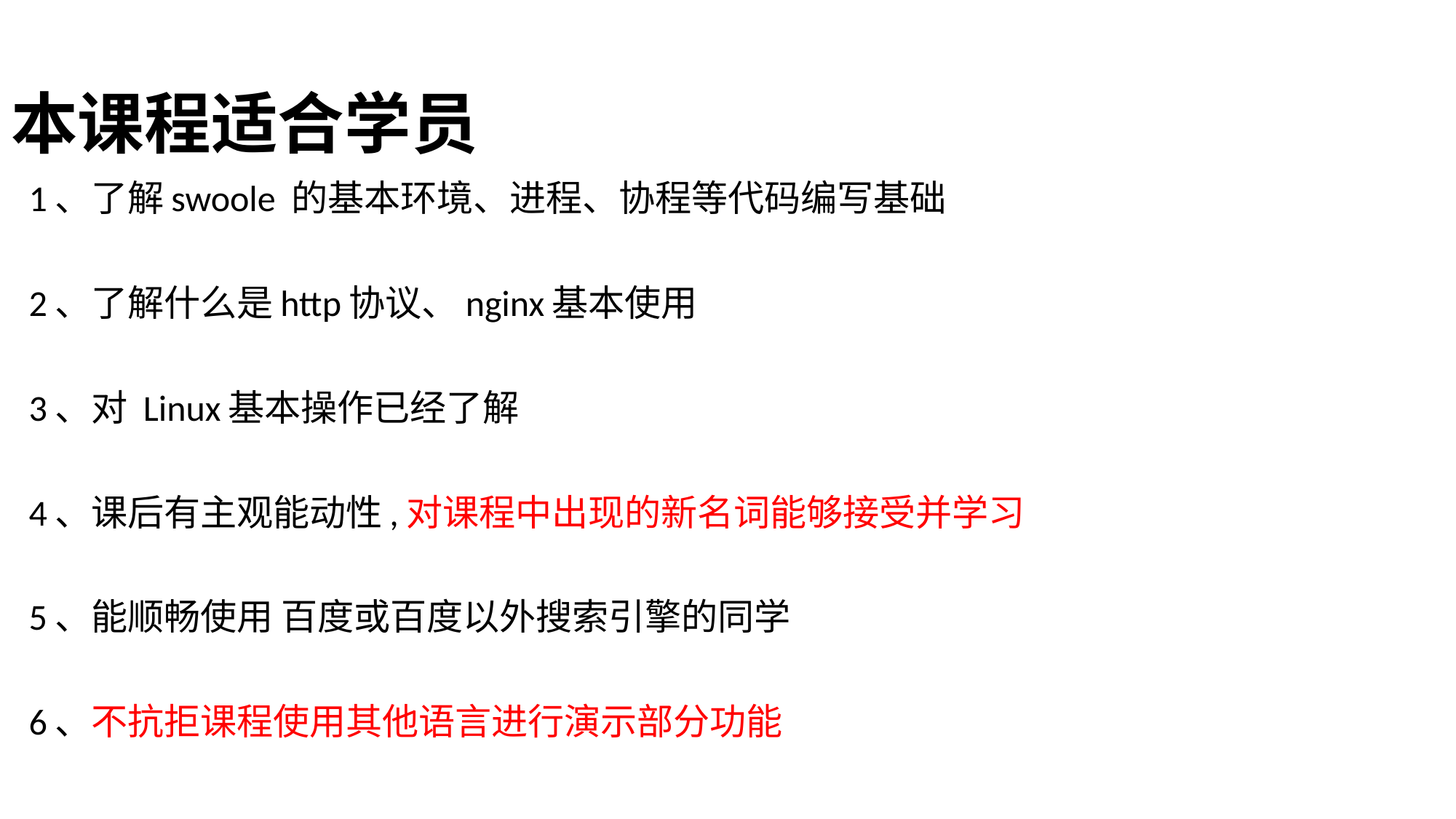

# 本课程适合学员
1、了解swoole 的基本环境、进程、协程等代码编写基础

2、了解什么是http协议、nginx基本使用

3、对 Linux基本操作已经了解

4、课后有主观能动性,对课程中出现的新名词能够接受并学习

5、能顺畅使用 百度或百度以外搜索引擎的同学

6、不抗拒课程使用其他语言进行演示部分功能